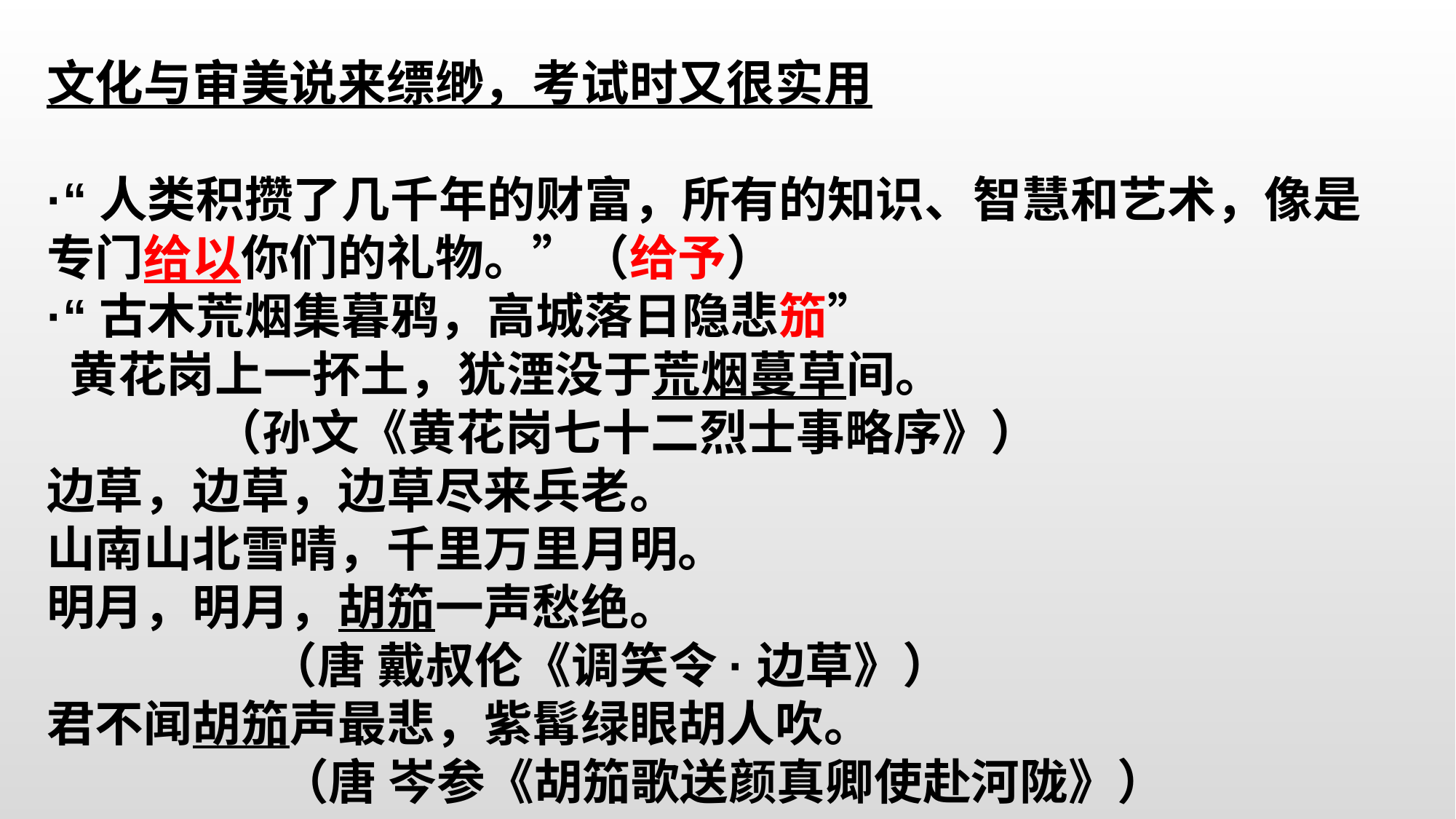

文化与审美说来缥缈，考试时又很实用

·“人类积攒了几千年的财富，所有的知识、智慧和艺术，像是专门给以你们的礼物。”（给予）
·“古木荒烟集暮鸦，高城落日隐悲笳”
 黄花岗上一抔土，犹湮没于荒烟蔓草间。
              （孙文《黄花岗七十二烈士事略序》）
边草，边草，边草尽来兵老。
山南山北雪晴，千里万里月明。
明月，明月，胡笳一声愁绝。
                   （唐 戴叔伦《调笑令·边草》）
君不闻胡笳声最悲，紫髯绿眼胡人吹。
                    （唐 岑参《胡笳歌送颜真卿使赴河陇》）